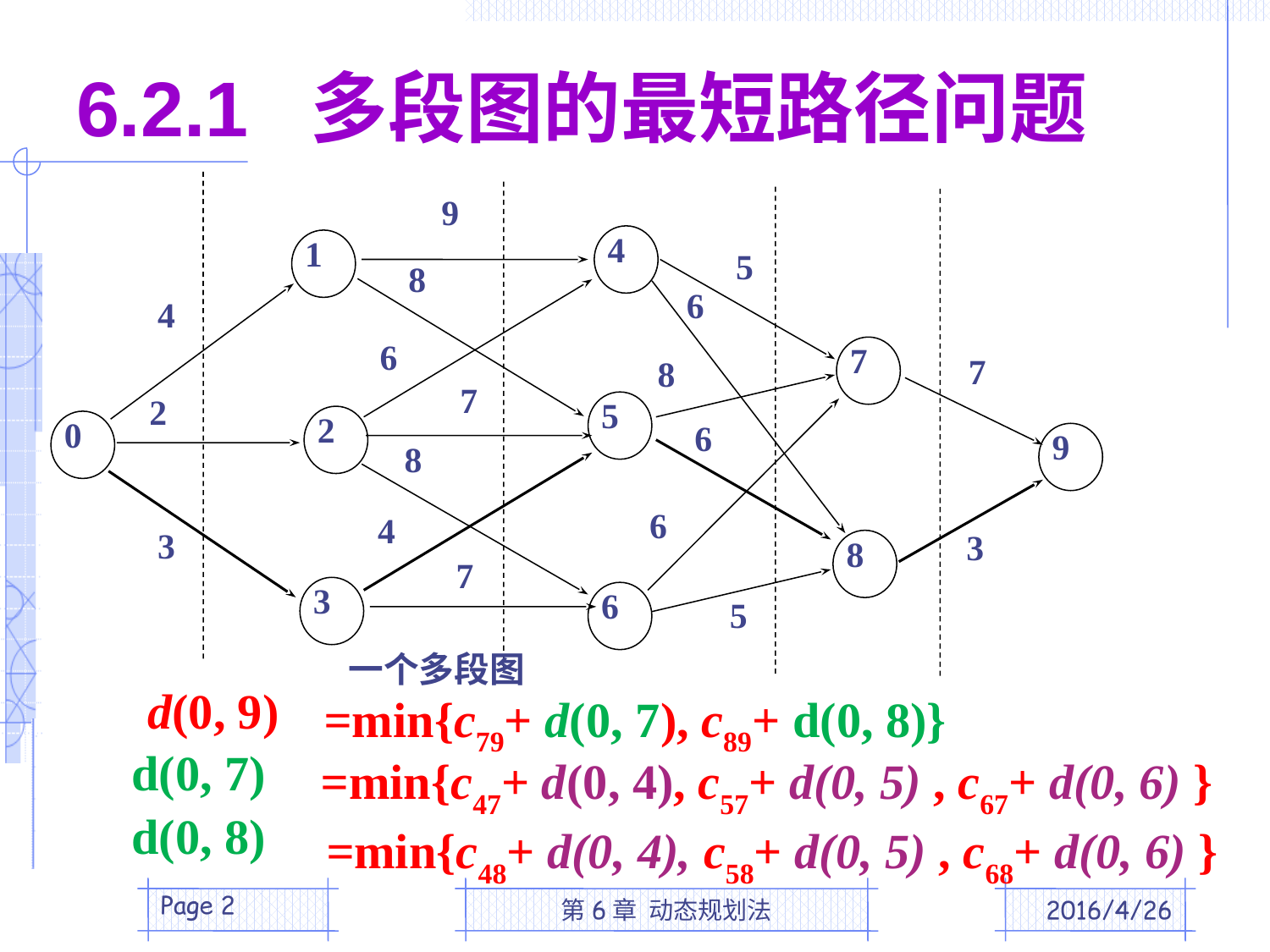

# 6.2.1  多段图的最短路径问题

9
4
1
5

8

6
4
7
6
7
8

7
5
2

2
0
9
6

8

6
4
8
3
3
7

3
6
5

      一个多段图
d(0, 9)
=min{c79+ d(0, 7), c89+ d(0, 8)}
d(0, 7)
=min{c47+ d(0, 4), c57+ d(0, 5) , c67+ d(0, 6) }
d(0, 8)
=min{c48+ d(0, 4), c58+ d(0, 5) , c68+ d(0, 6) }
Page 2
第6章  动态规划法
2016/4/26